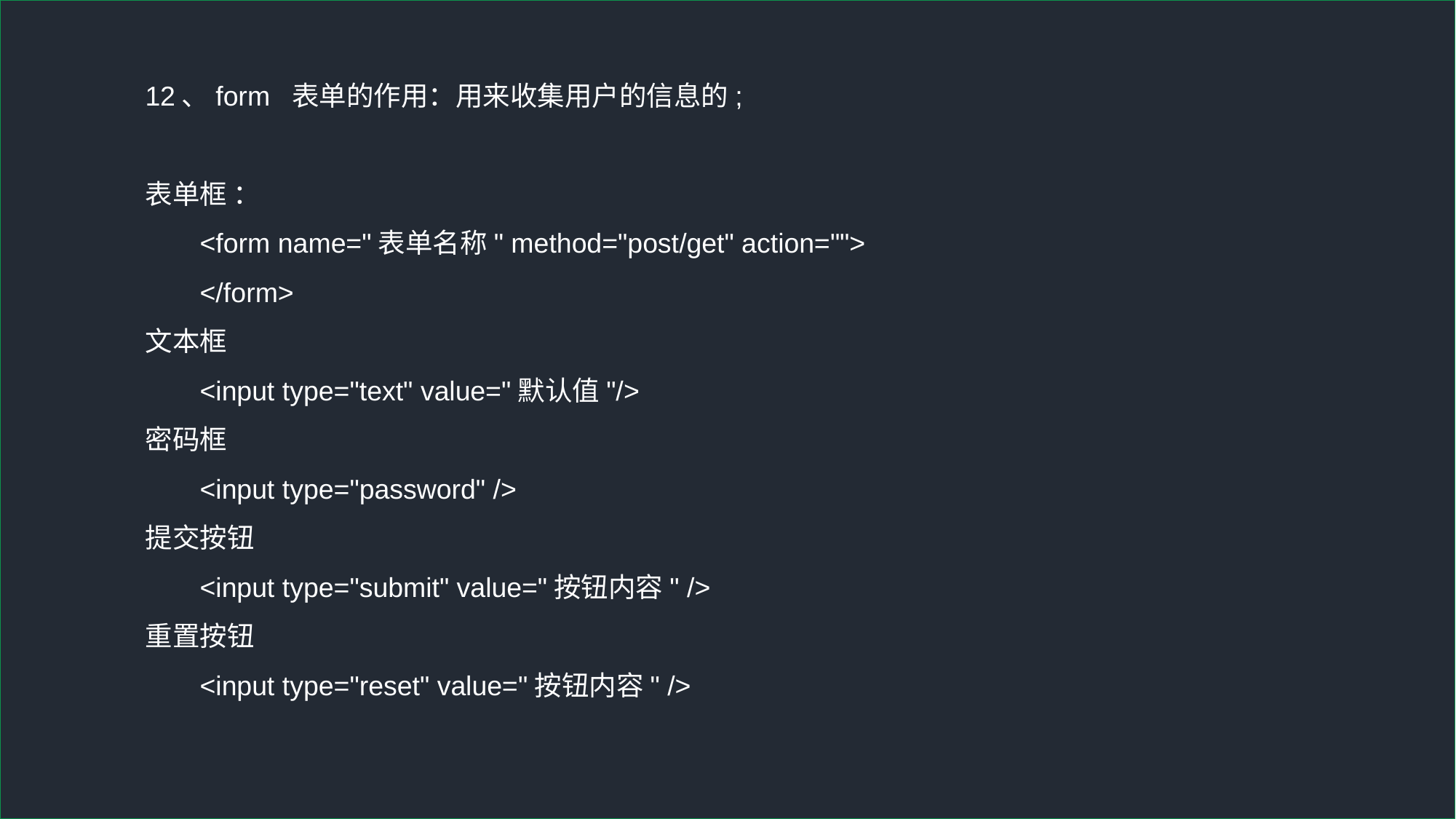

12、form  表单的作用：用来收集用户的信息的;

表单框 ：
<form name="表单名称" method="post/get" action="">
</form>
文本框
<input type="text" value="默认值"/>
密码框
<input type="password" />
提交按钮
<input type="submit" value="按钮内容" />
重置按钮
<input type="reset" value="按钮内容" />

THANK  YOU